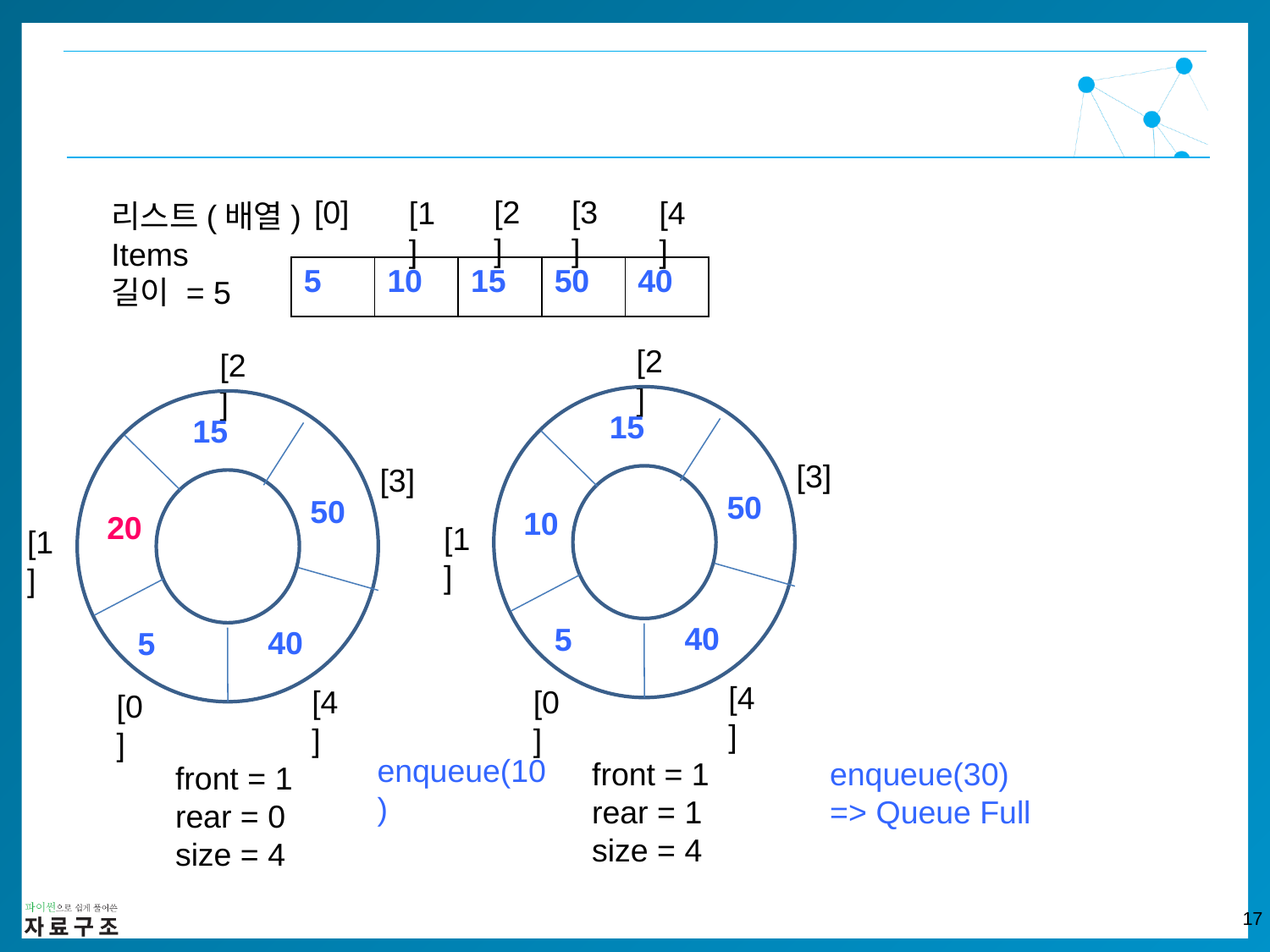

[0]
[2]
[3]
[1]
[4]
리스트(배열)
Items
길이 = 5
| 5 | 10 | 15 | 50 | 40 |
| --- | --- | --- | --- | --- |
[2]

[3]

[1]
[4]
[0]
[2]

[3]

[1]
[4]
[0]
15
15
50
50
10
20
40
5
40
5
enqueue(10)
front = 1
rear = 1
size = 4
enqueue(30)
=> Queue Full
front = 1
rear = 0
size = 4